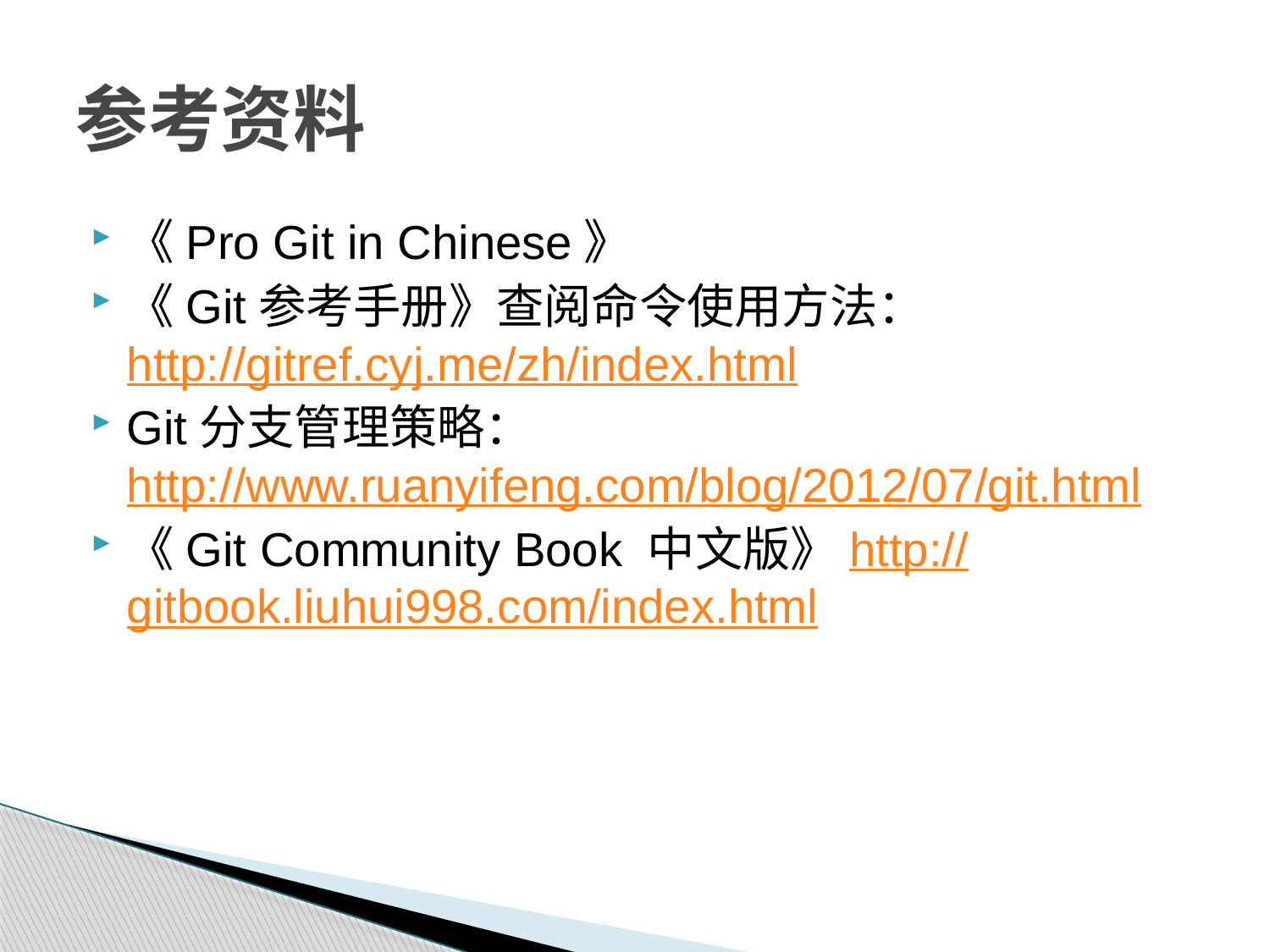

# 参考资料
《Pro Git in Chinese》
《Git参考手册》查阅命令使用方法：http://gitref.cyj.me/zh/index.html
Git分支管理策略：http://www.ruanyifeng.com/blog/2012/07/git.html
《Git Community Book 中文版》http://gitbook.liuhui998.com/index.html